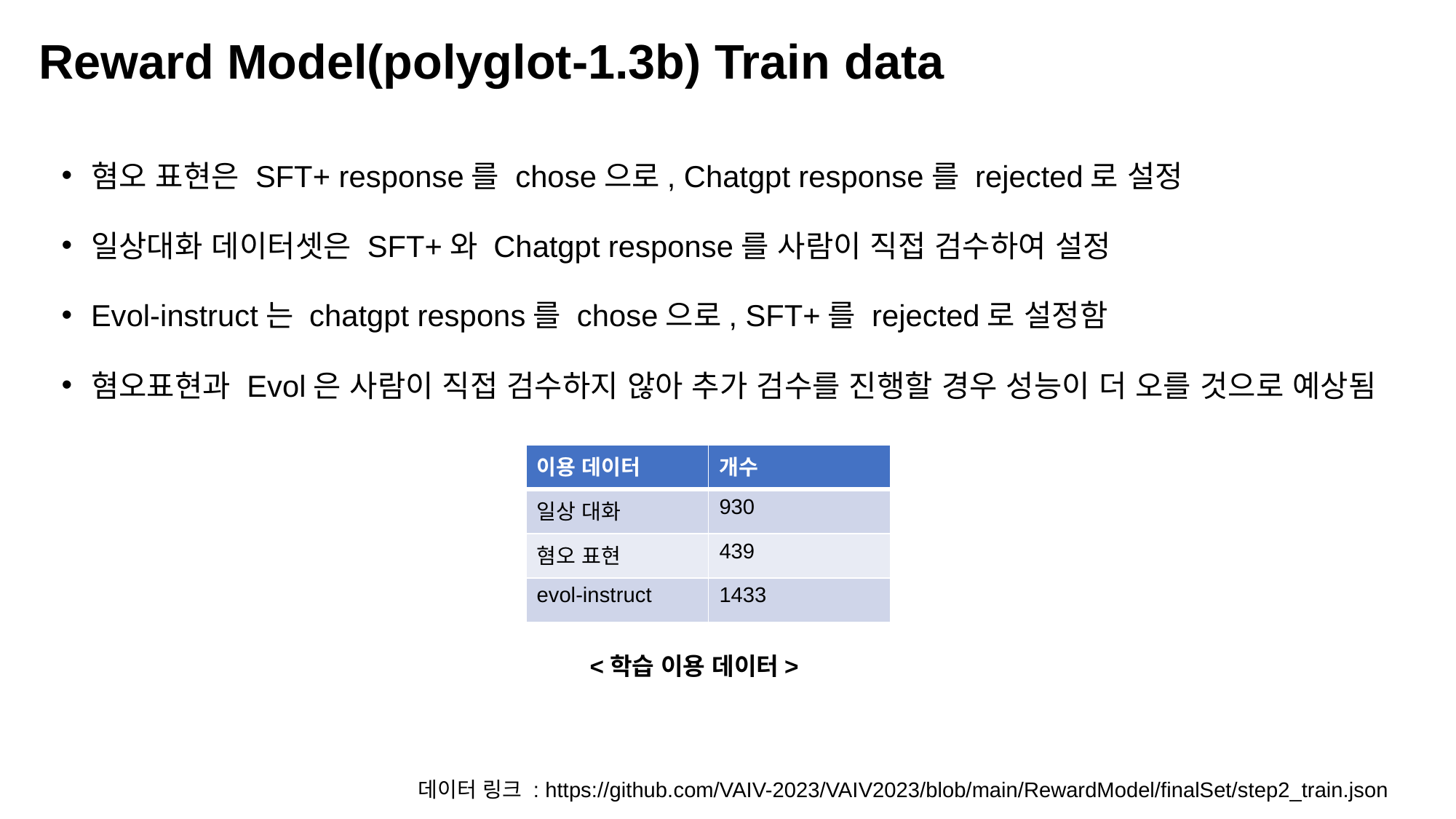

# Reward Model(polyglot-1.3b) Train data
혐오 표현은 SFT+ response를 chose으로, Chatgpt response를 rejected로 설정
일상대화 데이터셋은 SFT+와 Chatgpt response를 사람이 직접 검수하여 설정
Evol-instruct는 chatgpt respons를 chose으로, SFT+를 rejected로 설정함
혐오표현과 Evol은 사람이 직접 검수하지 않아 추가 검수를 진행할 경우 성능이 더 오를 것으로 예상됨

| 이용 데이터 | 개수 |
| --- | --- |
| 일상 대화 | 930 |
| 혐오 표현 | 439 |
| evol-instruct | 1433 |
<학습 이용 데이터>
데이터 링크 : https://github.com/VAIV-2023/VAIV2023/blob/main/RewardModel/finalSet/step2_train.json